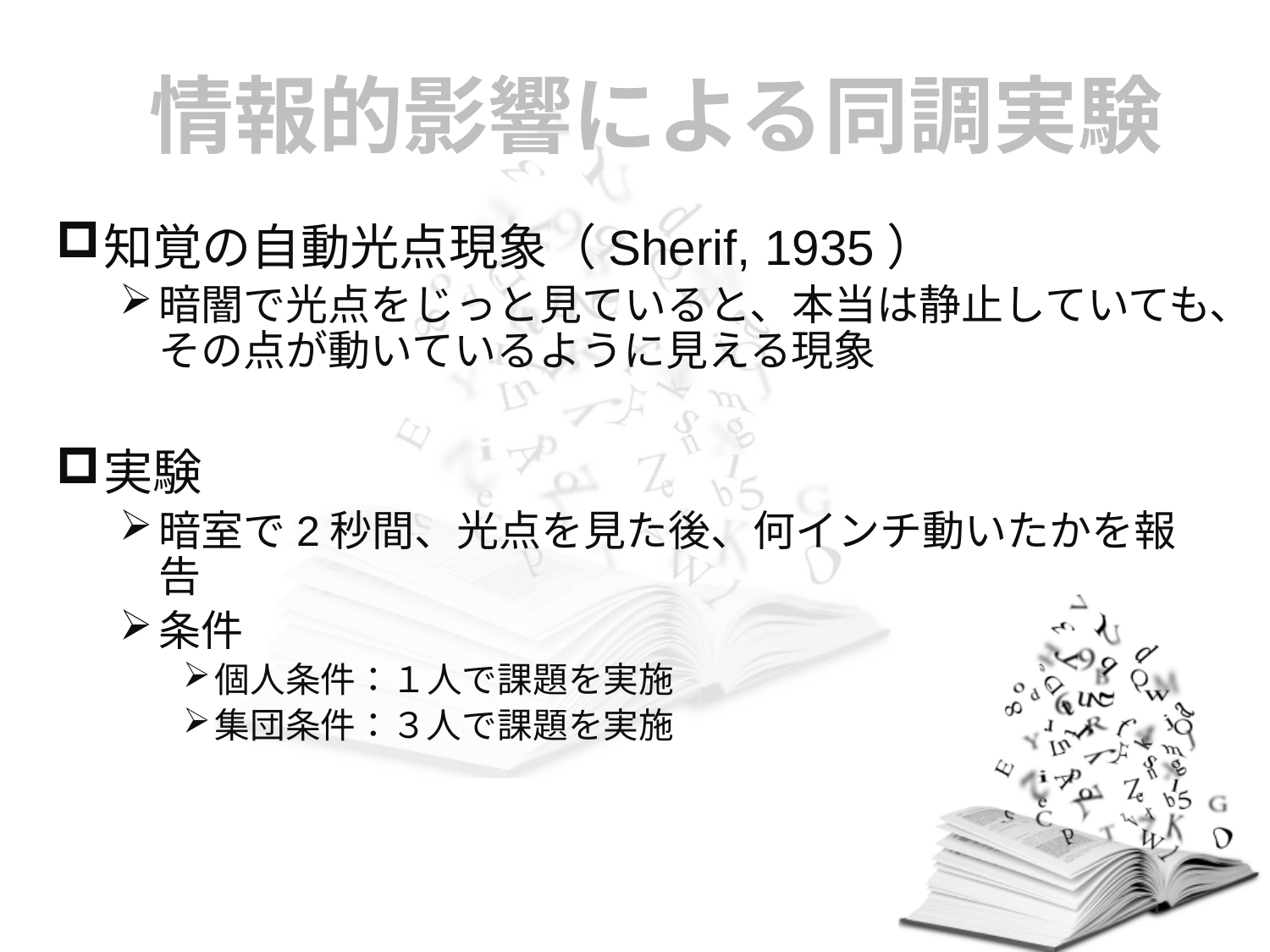

情報的影響による同調実験
知覚の自動光点現象（Sherif, 1935）
暗闇で光点をじっと見ていると、本当は静止していても、その点が動いているように見える現象

実験
暗室で2秒間、光点を見た後、何インチ動いたかを報告
条件
個人条件：１人で課題を実施
集団条件：３人で課題を実施